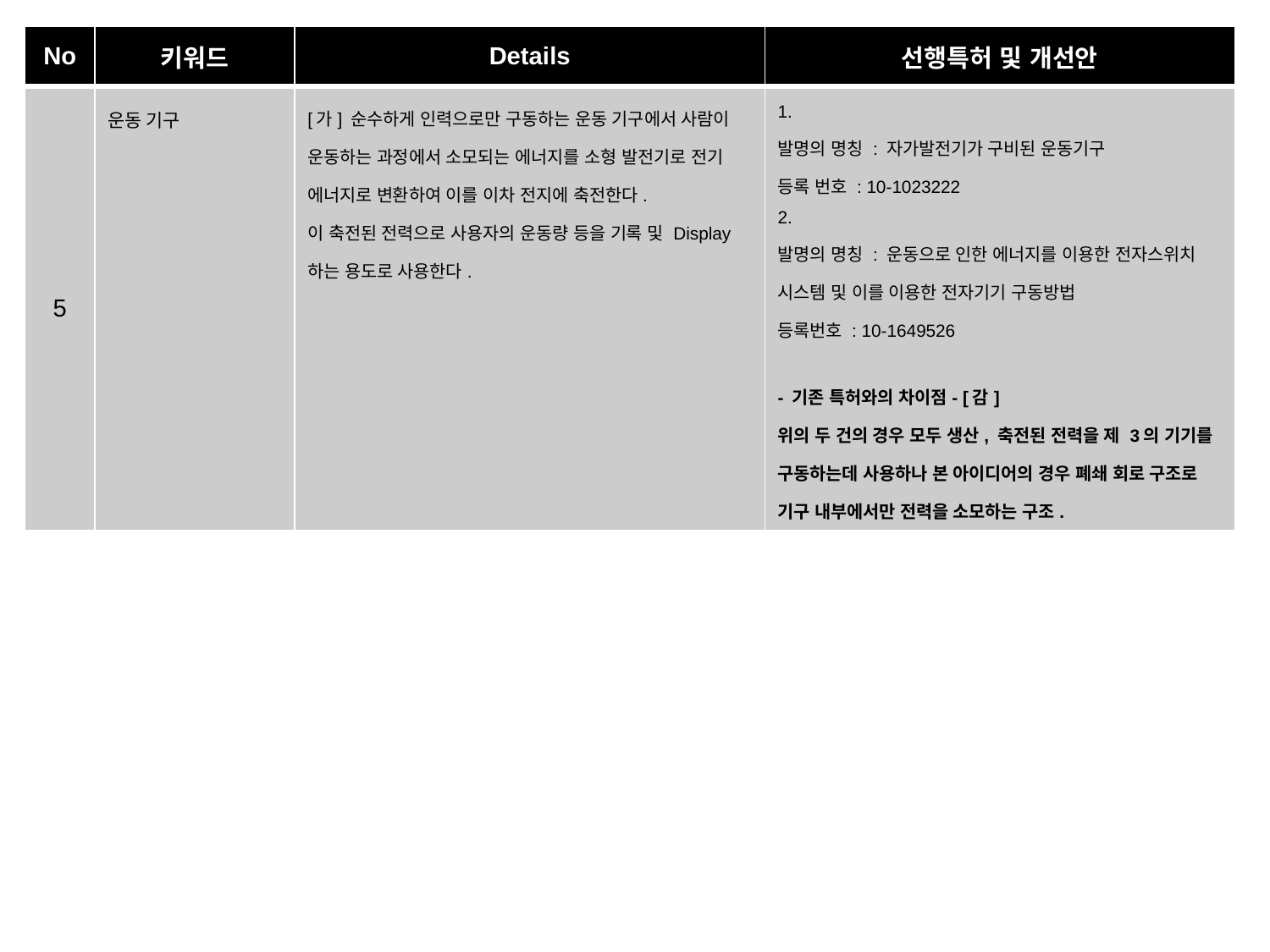

| No | 키워드 | Details | 선행특허 및 개선안 |
| --- | --- | --- | --- |
| 5 | 운동 기구 | [가] 순수하게 인력으로만 구동하는 운동 기구에서 사람이 운동하는 과정에서 소모되는 에너지를 소형 발전기로 전기 에너지로 변환하여 이를 이차 전지에 축전한다. 이 축전된 전력으로 사용자의 운동량 등을 기록 및 Display하는 용도로 사용한다. | 1. 발명의 명칭 : 자가발전기가 구비된 운동기구 등록 번호 : 10-1023222 2. 발명의 명칭 : 운동으로 인한 에너지를 이용한 전자스위치 시스템 및 이를 이용한 전자기기 구동방법 등록번호 : 10-1649526 - 기존 특허와의 차이점- [감] 위의 두 건의 경우 모두 생산, 축전된 전력을 제 3의 기기를 구동하는데 사용하나 본 아이디어의 경우 폐쇄 회로 구조로 기구 내부에서만 전력을 소모하는 구조. |